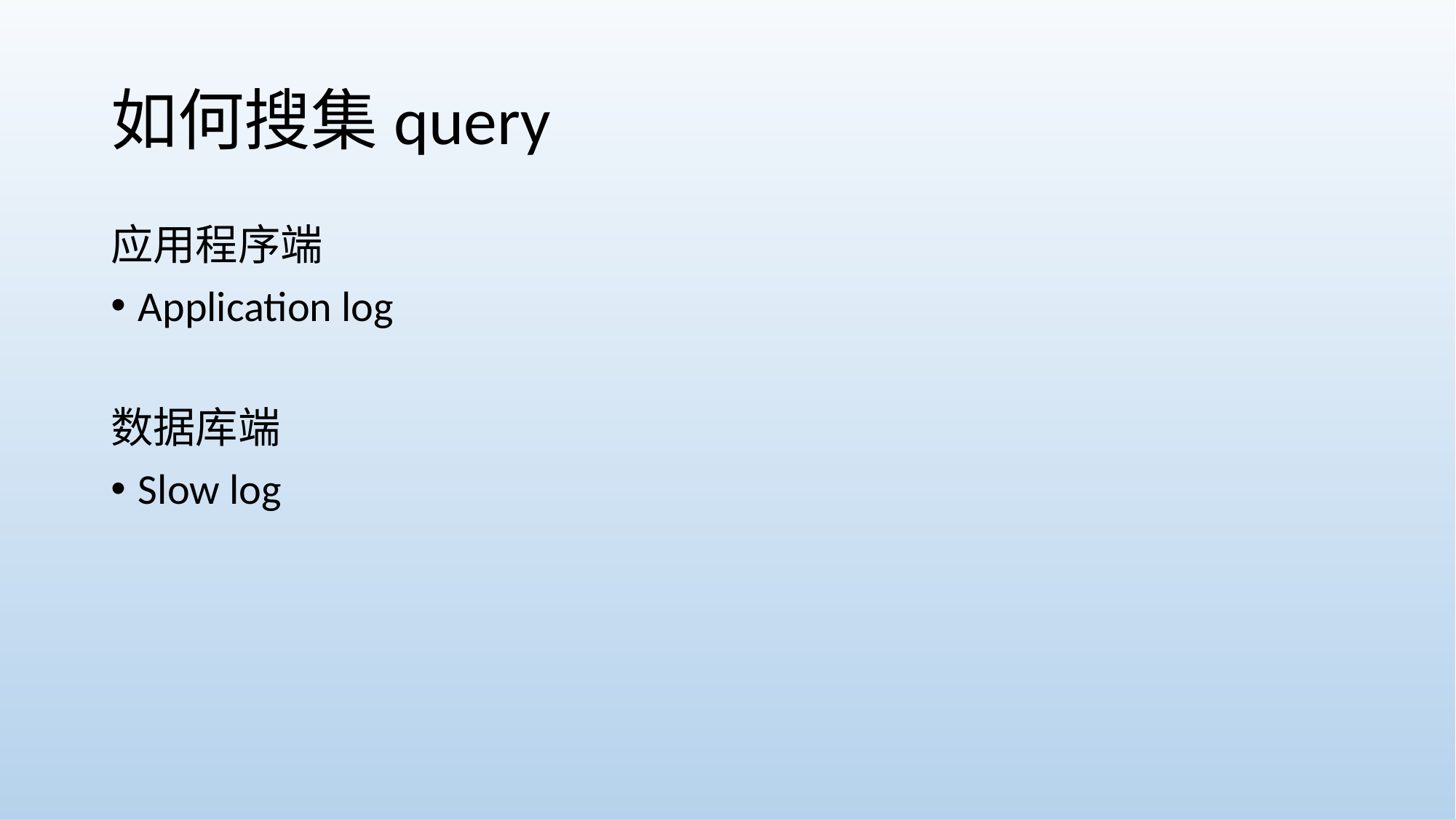

# 如何搜集query
应用程序端
Application log

数据库端
Slow log